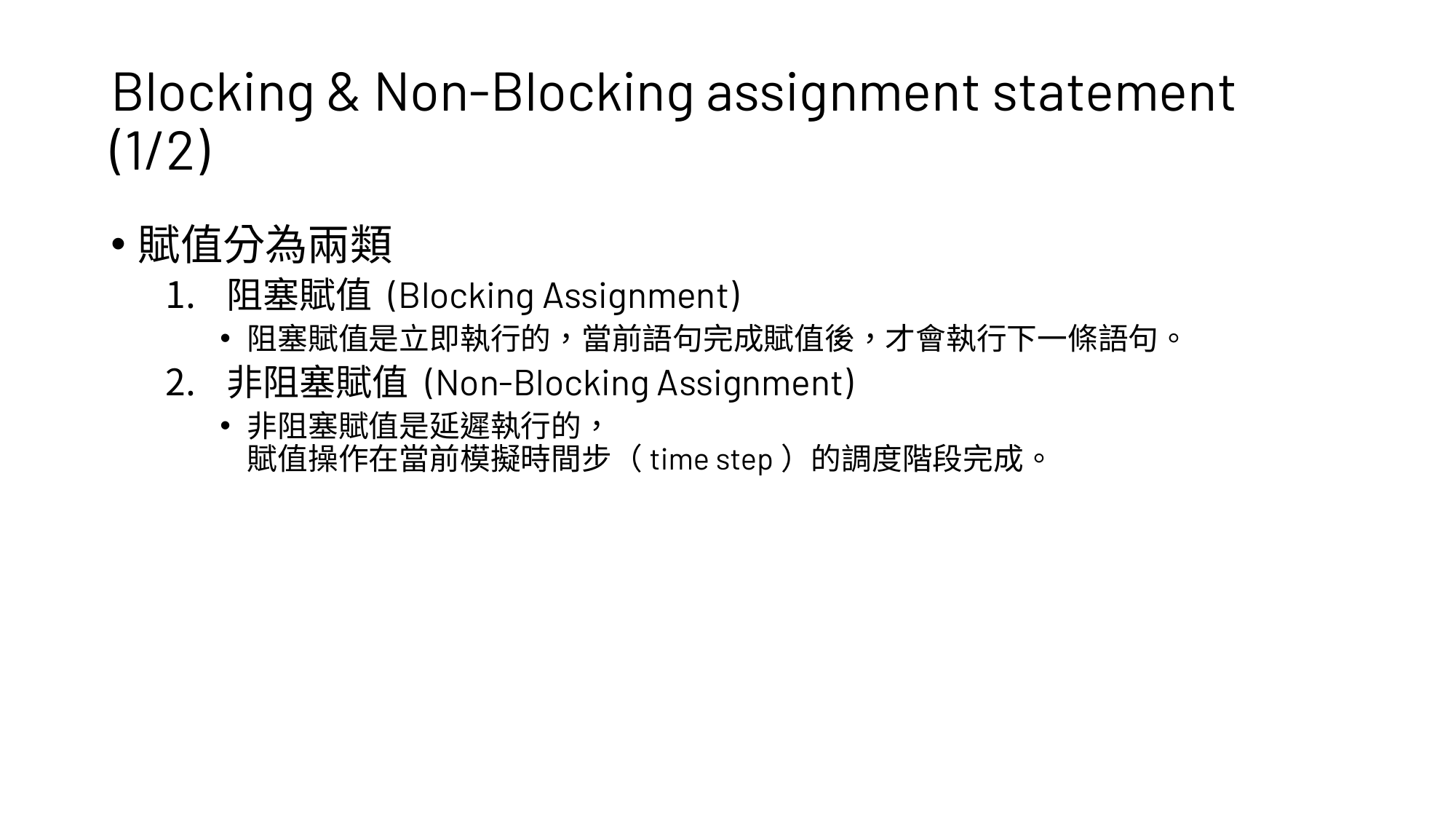

# Blocking & Non-Blocking assignment statement (1/2)
賦值分為兩類
阻塞賦值 (Blocking Assignment)
阻塞賦值是立即執行的，當前語句完成賦值後，才會執行下一條語句。
非阻塞賦值 (Non-Blocking Assignment)
非阻塞賦值是延遲執行的，
賦值操作在當前模擬時間步（time step）的調度階段完成。